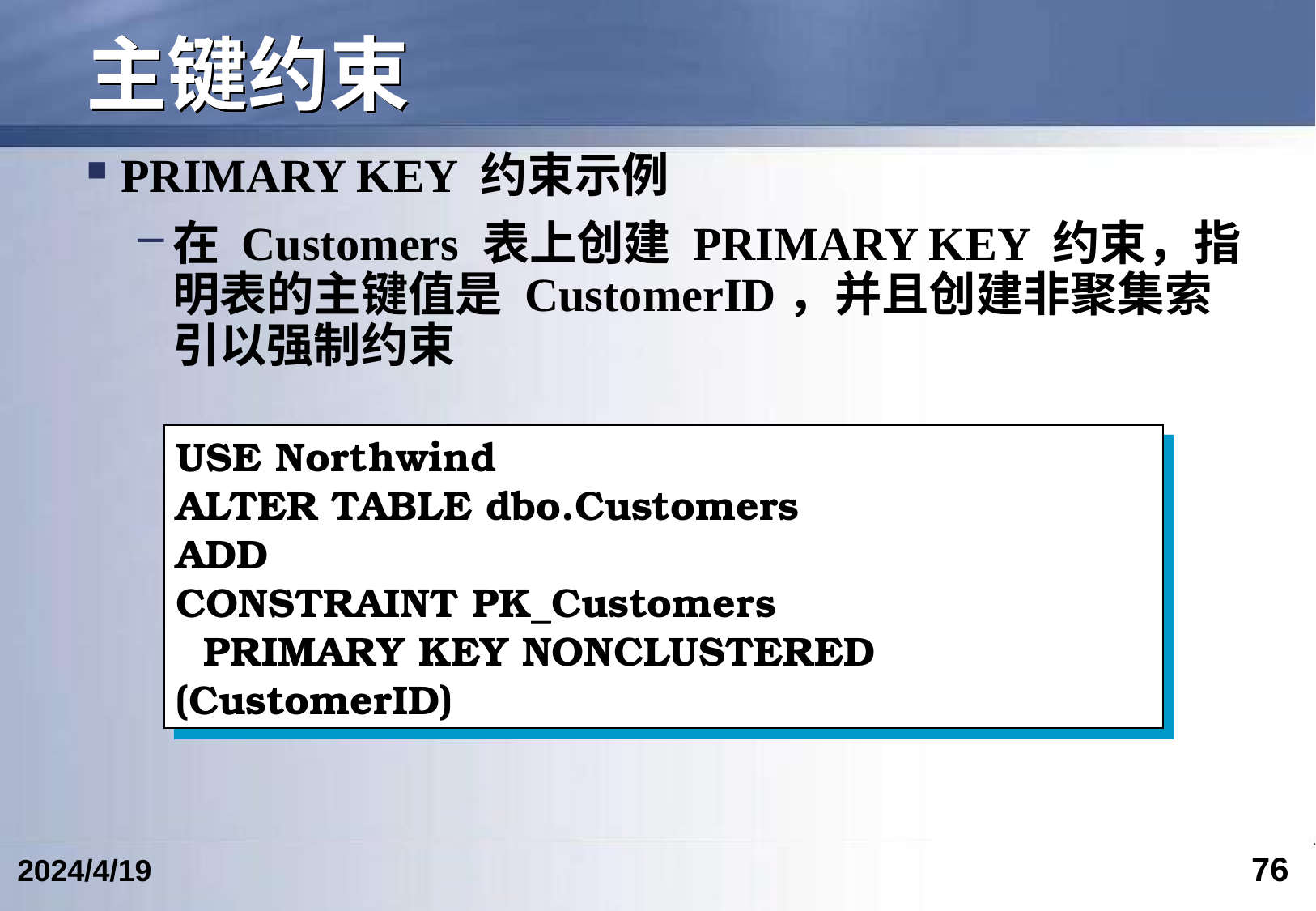

# 主键约束
PRIMARY KEY 约束示例
在 Customers 表上创建 PRIMARY KEY 约束，指明表的主键值是 CustomerID，并且创建非聚集索引以强制约束
USE Northwind
ALTER TABLE dbo.Customers
ADD
CONSTRAINT PK_Customers
  PRIMARY KEY NONCLUSTERED (CustomerID)
76
2024/4/19